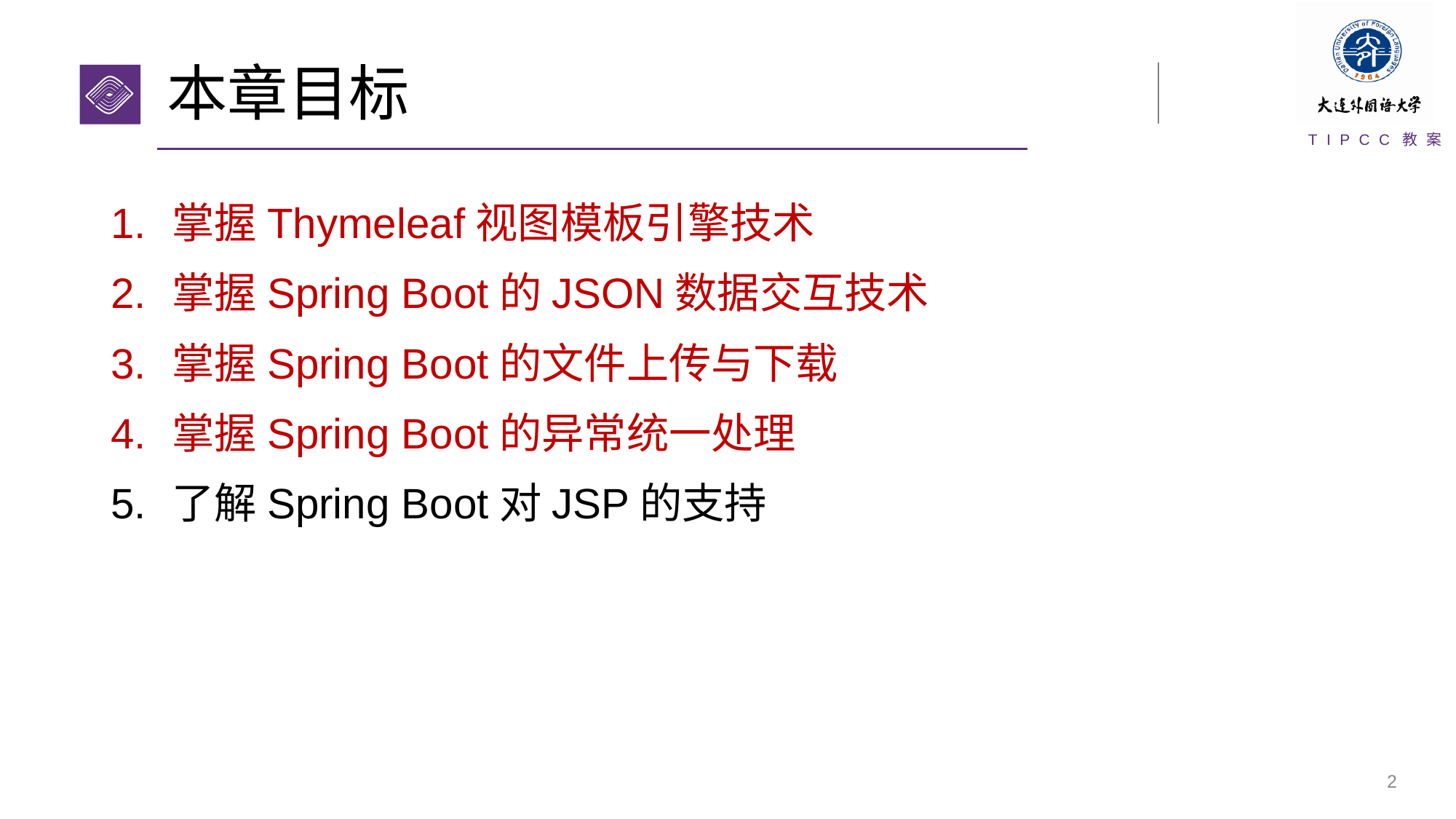

# 本章目标
掌握Thymeleaf视图模板引擎技术
掌握Spring Boot的JSON数据交互技术
掌握Spring Boot的文件上传与下载
掌握Spring Boot的异常统一处理
了解Spring Boot对JSP的支持
2